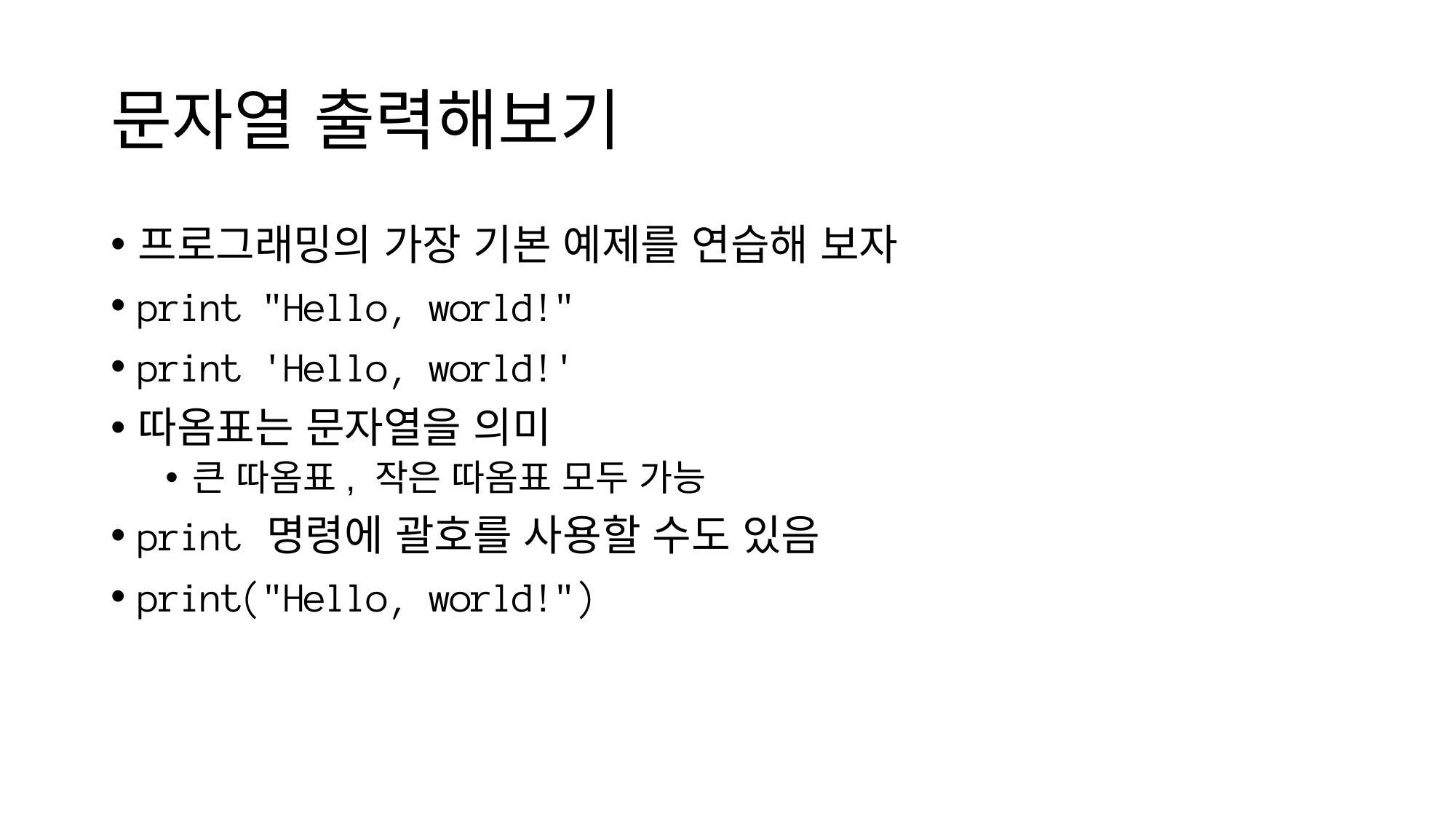

# 문자열 출력해보기
프로그래밍의 가장 기본 예제를 연습해 보자
print "Hello, world!"
print 'Hello, world!'
따옴표는 문자열을 의미
큰 따옴표, 작은 따옴표 모두 가능
print 명령에 괄호를 사용할 수도 있음
print("Hello, world!")